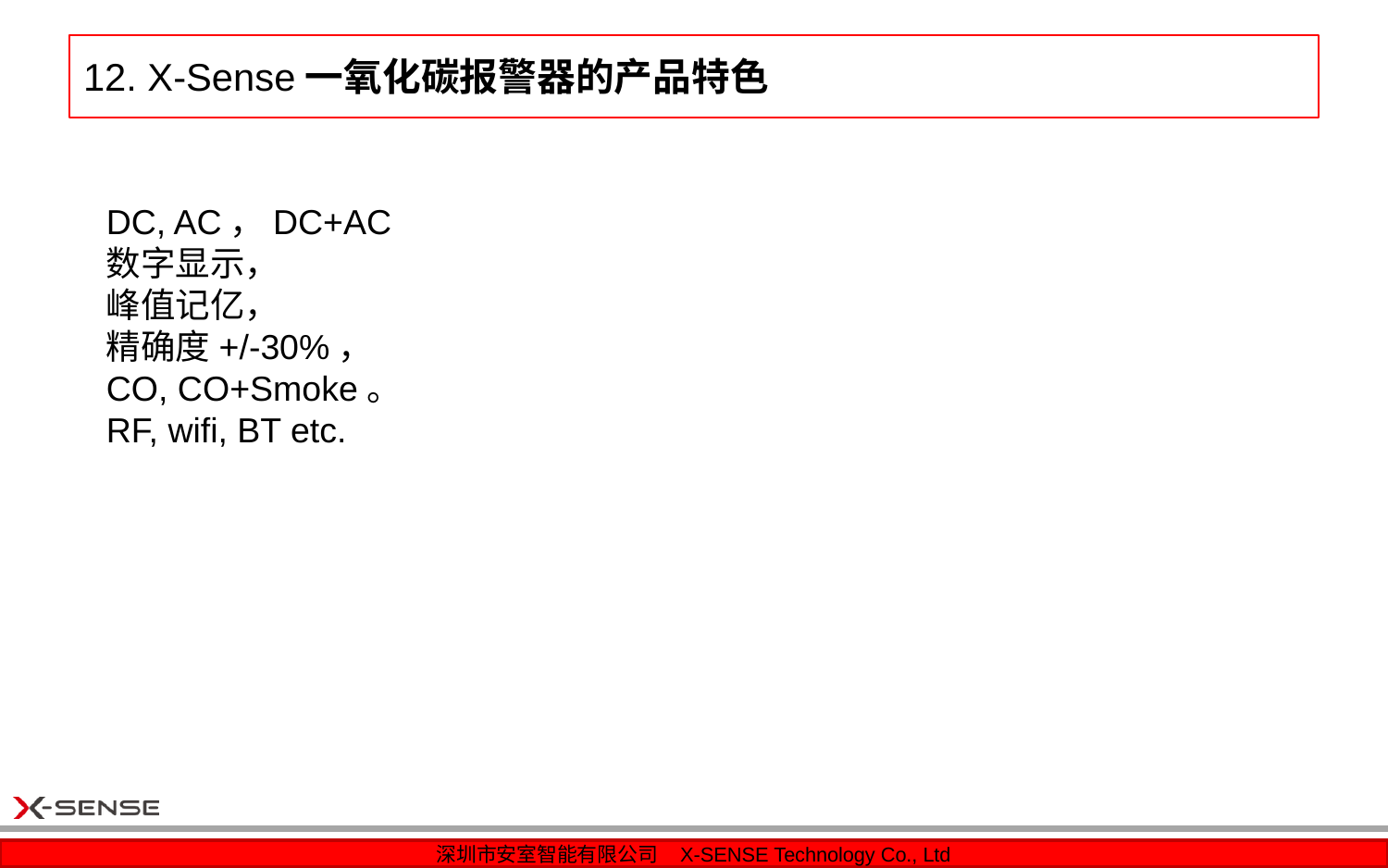

# 12. X-Sense一氧化碳报警器的产品特色
DC, AC，DC+AC
数字显示，
峰值记亿，
精确度+/-30%，
CO, CO+Smoke。
RF, wifi, BT etc.